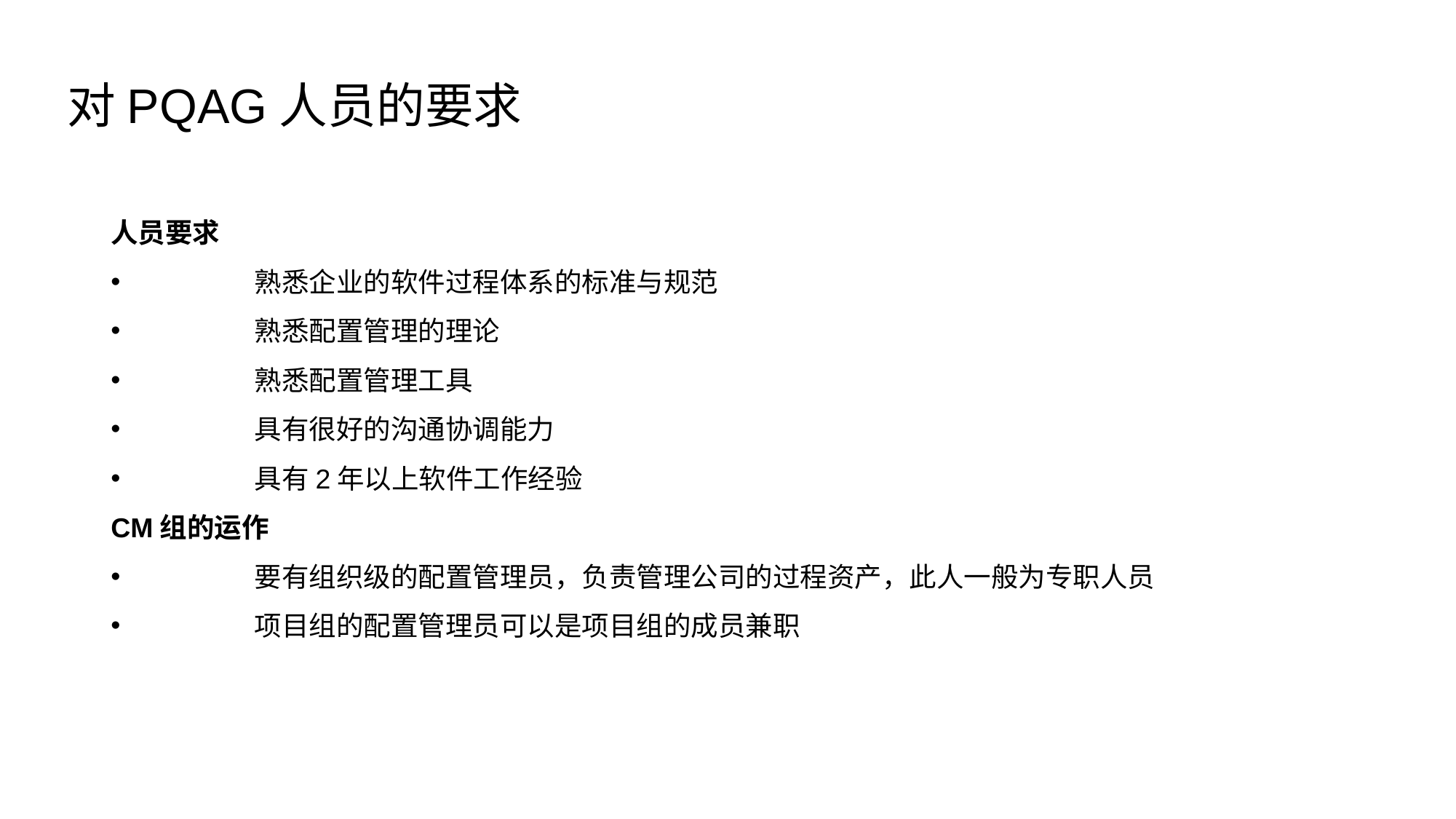

对PQAG人员的要求
人员要求
	熟悉企业的软件过程体系的标准与规范
	熟悉配置管理的理论
	熟悉配置管理工具
	具有很好的沟通协调能力
	具有2年以上软件工作经验
CM组的运作
	要有组织级的配置管理员，负责管理公司的过程资产，此人一般为专职人员
	项目组的配置管理员可以是项目组的成员兼职